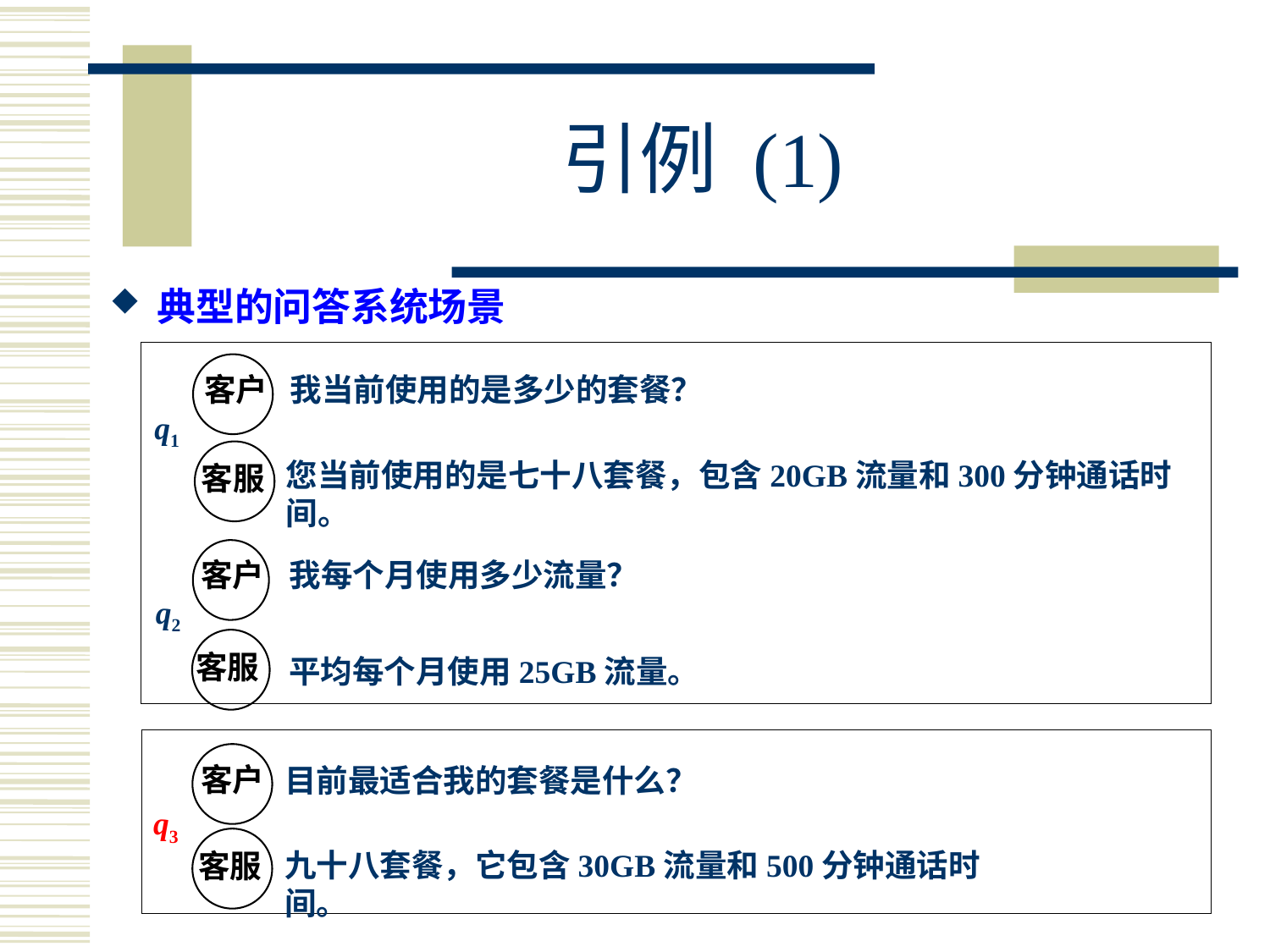

# 引例 (1)
典型的问答系统场景

客户
我当前使用的是多少的套餐？
q1

客服
您当前使用的是七十八套餐，包含20GB流量和300分钟通话时间。

客户
我每个月使用多少流量？
q2

客服
平均每个月使用25GB流量。

客户
目前最适合我的套餐是什么？
q3

客服
九十八套餐，它包含30GB流量和500分钟通话时间。